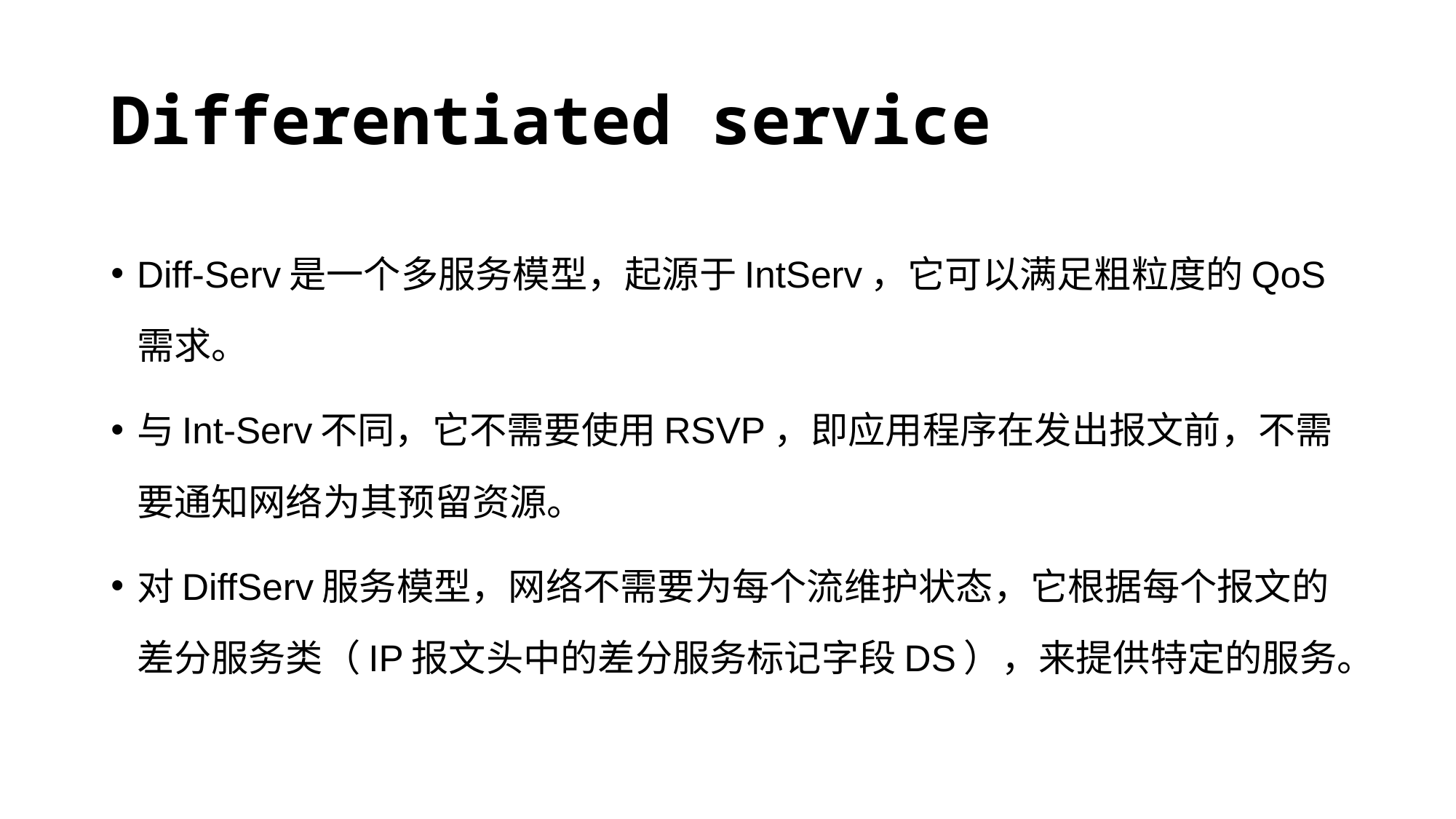

# Differentiated service
Diff-Serv是一个多服务模型，起源于IntServ，它可以满足粗粒度的QoS需求。
与Int-Serv不同，它不需要使用RSVP，即应用程序在发出报文前，不需要通知网络为其预留资源。
对DiffServ服务模型，网络不需要为每个流维护状态，它根据每个报文的差分服务类（IP报文头中的差分服务标记字段DS），来提供特定的服务。